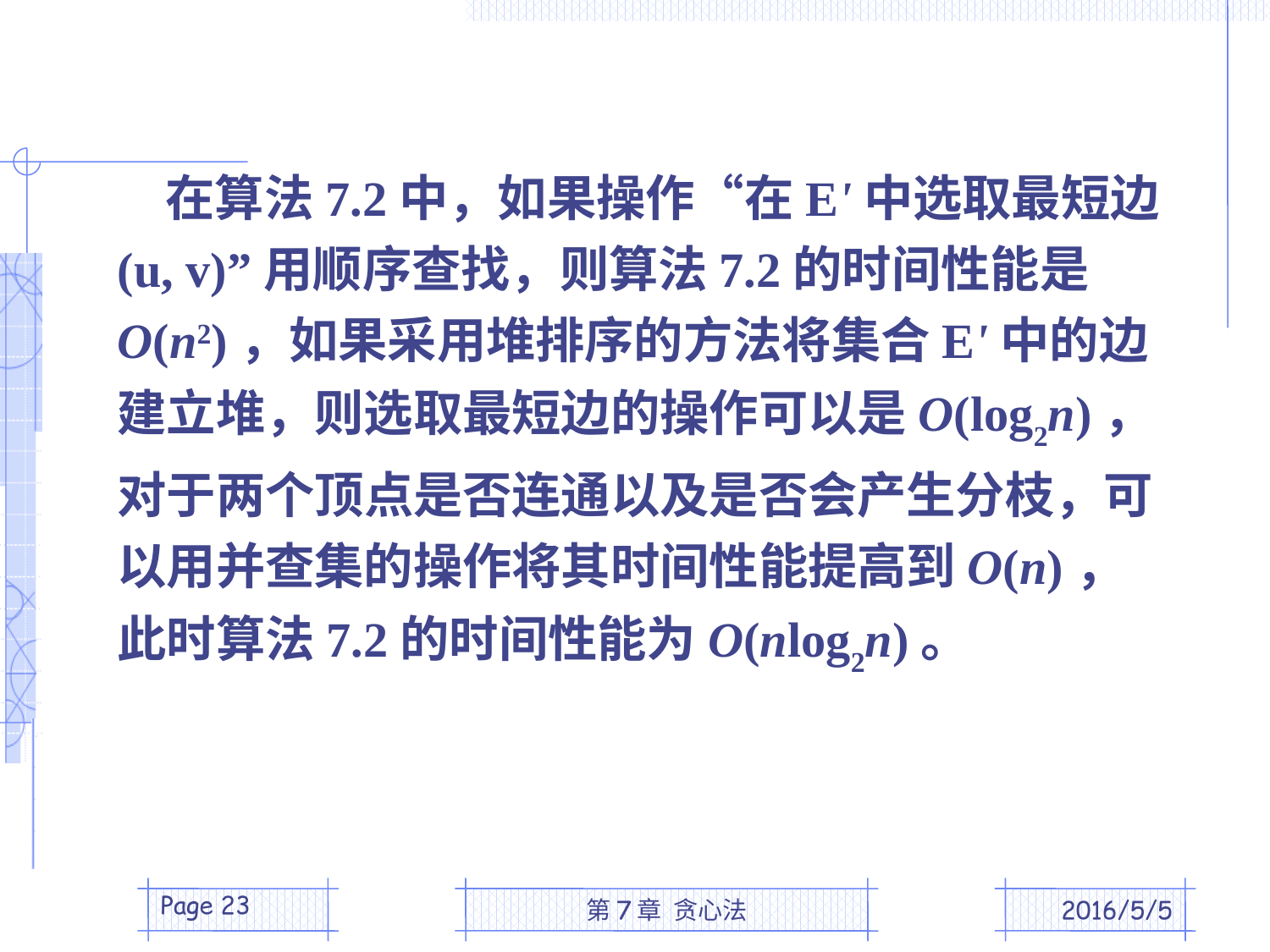

在算法7.2中，如果操作“在E'中选取最短边(u, v)”用顺序查找，则算法7.2的时间性能是O(n2)，如果采用堆排序的方法将集合E'中的边建立堆，则选取最短边的操作可以是O(log2n)，对于两个顶点是否连通以及是否会产生分枝，可以用并查集的操作将其时间性能提高到O(n)，此时算法7.2的时间性能为O(nlog2n)。
Page 23
第7章  贪心法
2016/5/5